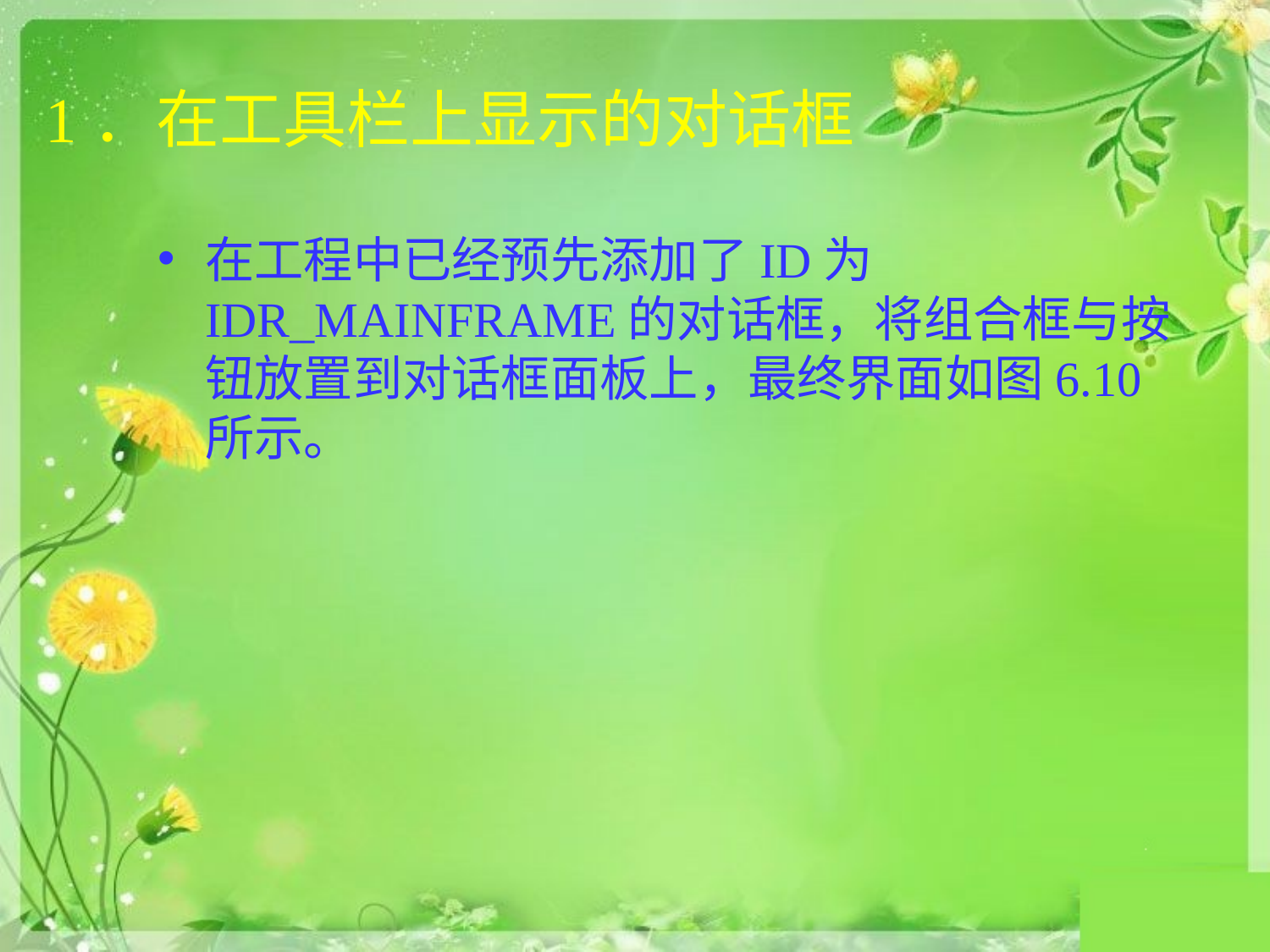

# 1．在工具栏上显示的对话框
在工程中已经预先添加了ID为IDR_MAINFRAME的对话框，将组合框与按钮放置到对话框面板上，最终界面如图6.10所示。